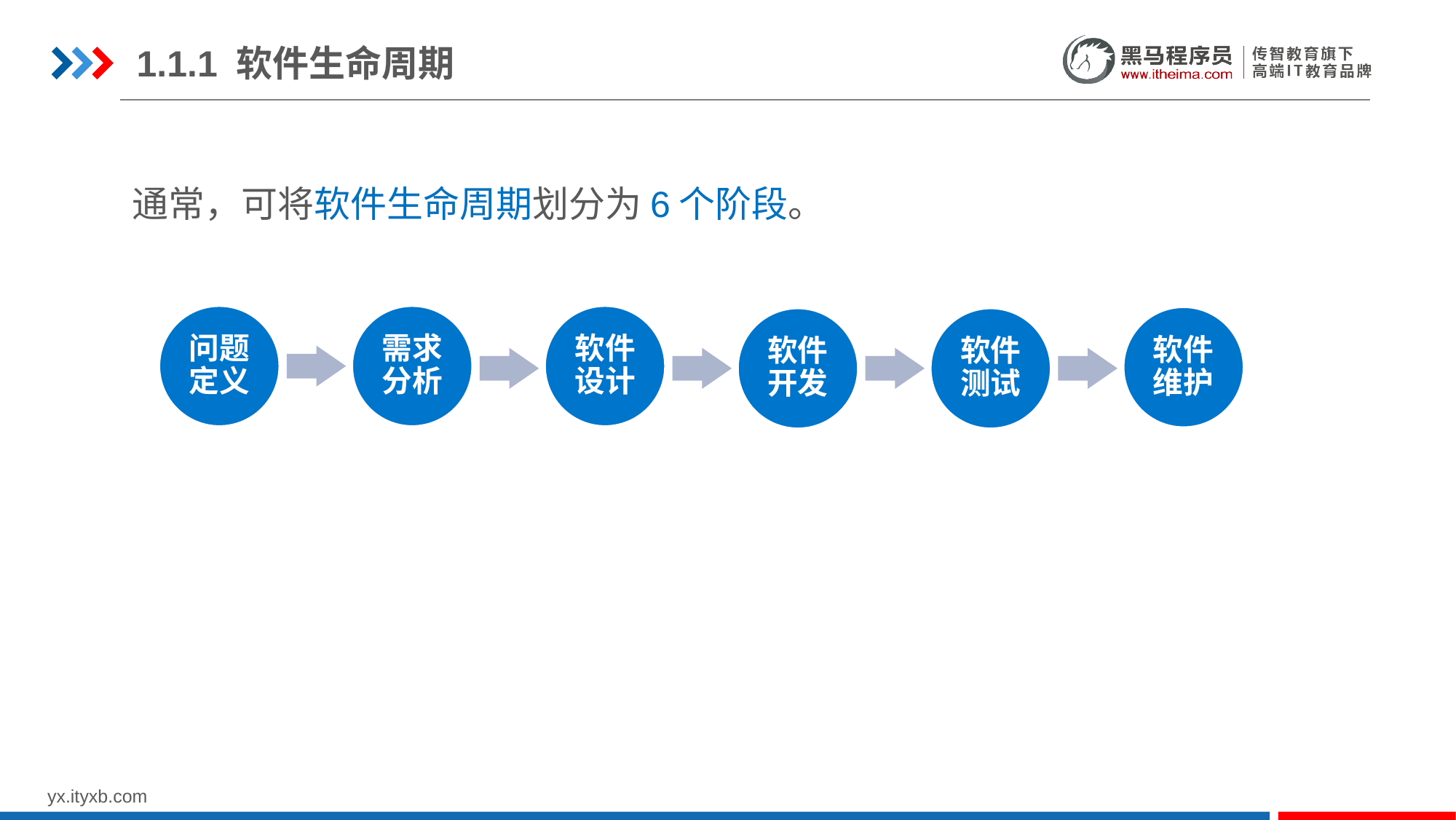

1.1.1 软件生命周期
通常，可将软件生命周期划分为6个阶段。
软件设计
问题定义
需求分析
软件维护
软件开发
软件测试